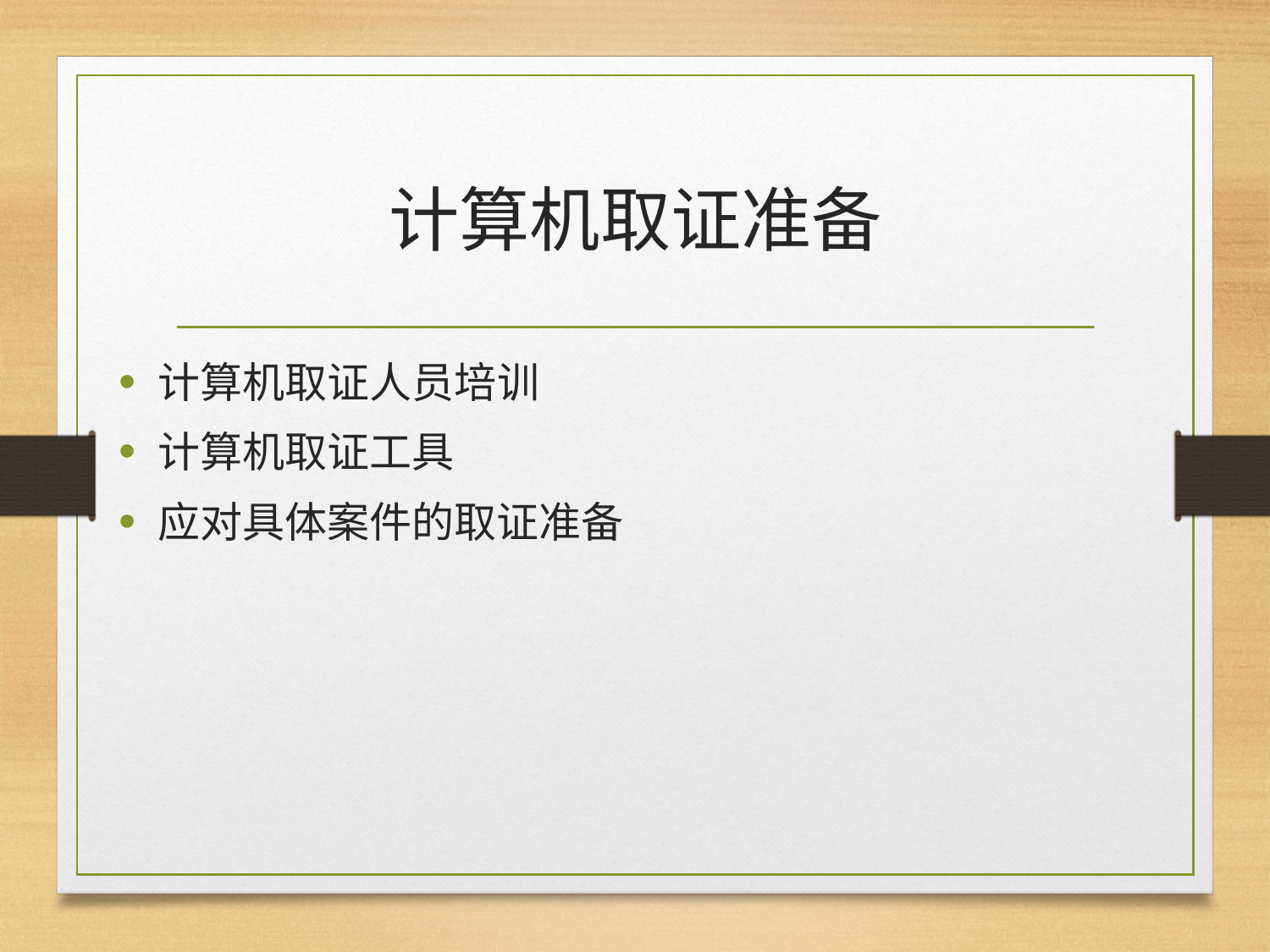

# 计算机取证准备
计算机取证人员培训
计算机取证工具
应对具体案件的取证准备